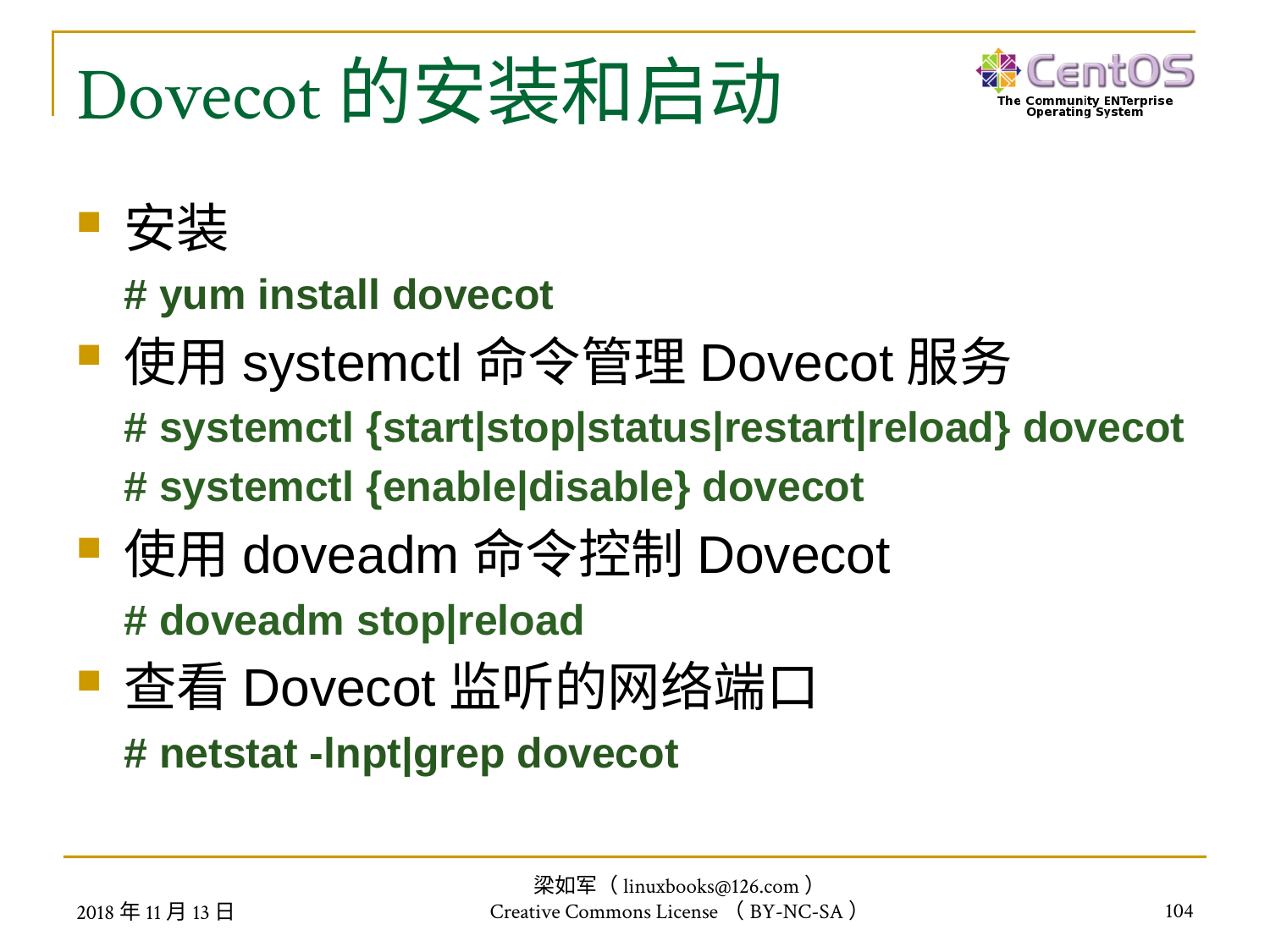

# Dovecot的安装和启动
安装
# yum install dovecot
使用systemctl命令管理Dovecot服务
# systemctl {start|stop|status|restart|reload} dovecot
# systemctl {enable|disable} dovecot
使用doveadm命令控制Dovecot
# doveadm stop|reload
查看Dovecot监听的网络端口
# netstat -lnpt|grep dovecot
梁如军（linuxbooks@126.com）
Creative Commons License（BY-NC-SA）
2018年11月13日
104